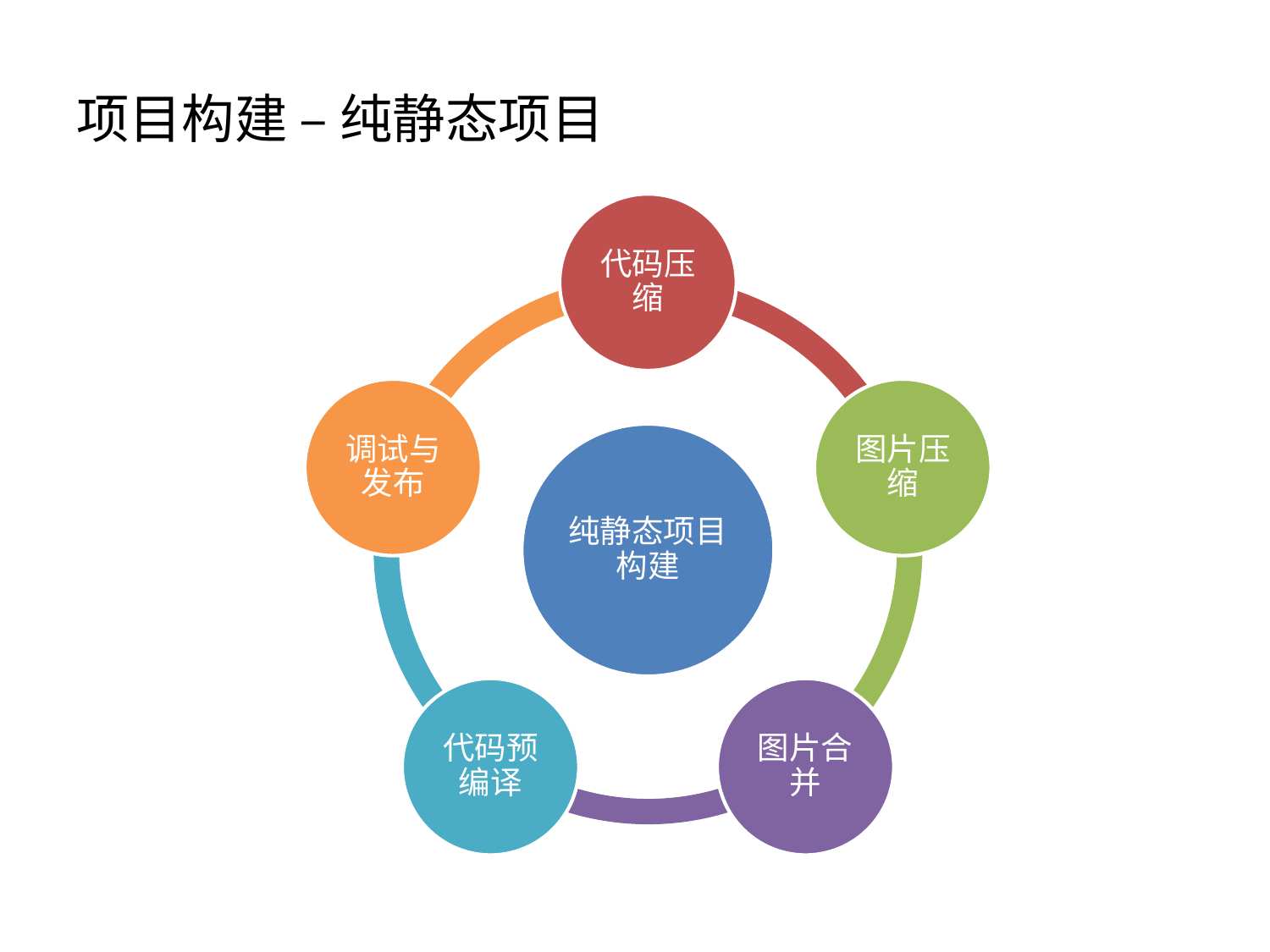

# 项目构建 – 纯静态项目
纯静态项目构建
代码压缩
图片压缩
图片合并
代码预编译
调试与发布